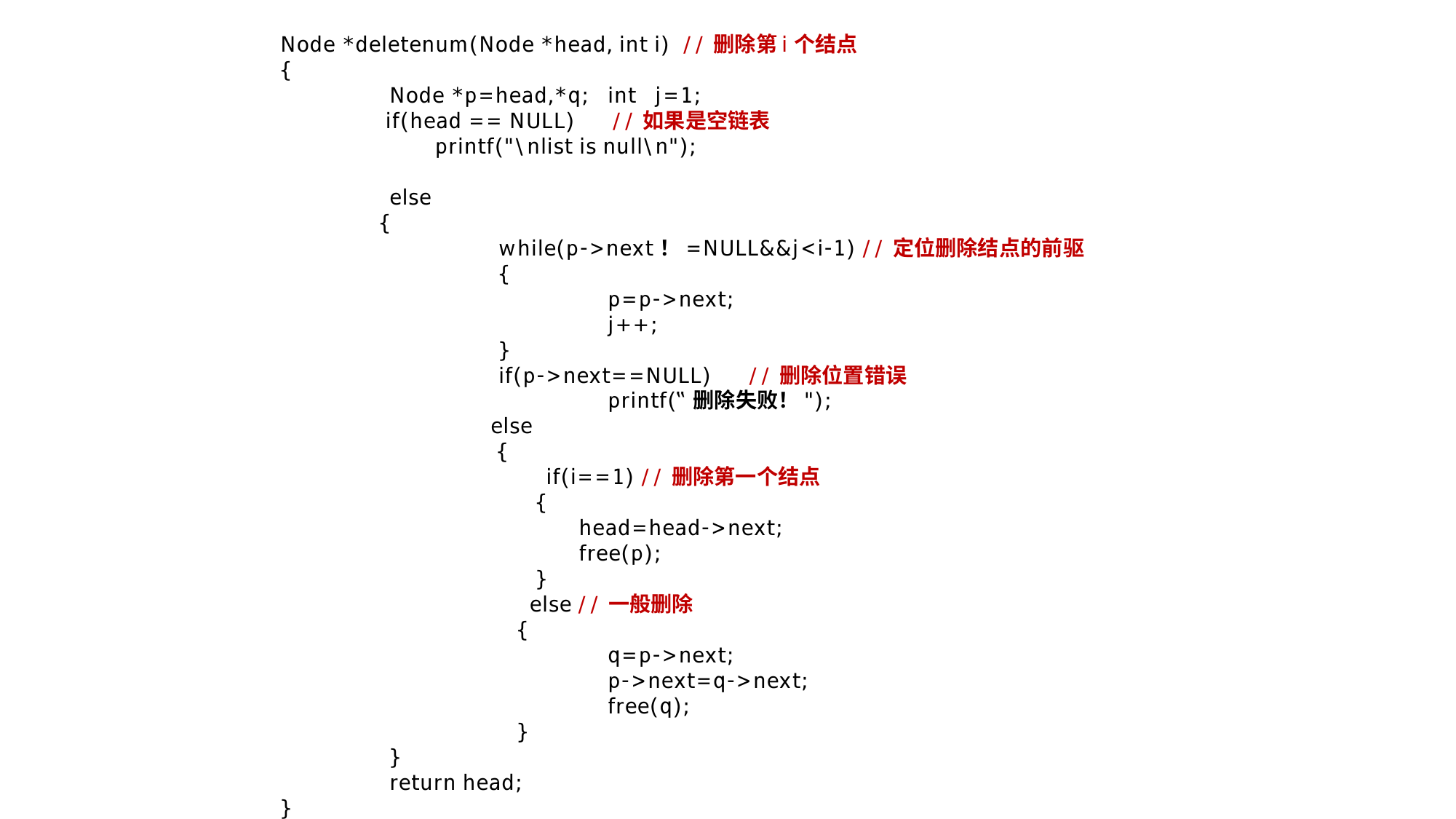

Node *deletenum(Node *head, int i)  //删除第i个结点
{
	Node *p=head,*q;	int   j=1;
                 if(head == NULL)      //如果是空链表
                         printf("\nlist is null\n");

	else
                {
		while(p->next！=NULL&&j<i-1) //定位删除结点的前驱
		{
			p=p->next;
			j++;
		}
		if(p->next==NULL)      //删除位置错误
			printf(“删除失败！");
                                  else
                                   {
                                           if(i==1) //删除第一个结点
		      {
		             head=head->next;
		             free(p);
                            	      }
		     else //一般删除
		   {
			q=p->next;
			p->next=q->next;
			free(q);
		   }
	}
	return head;
}